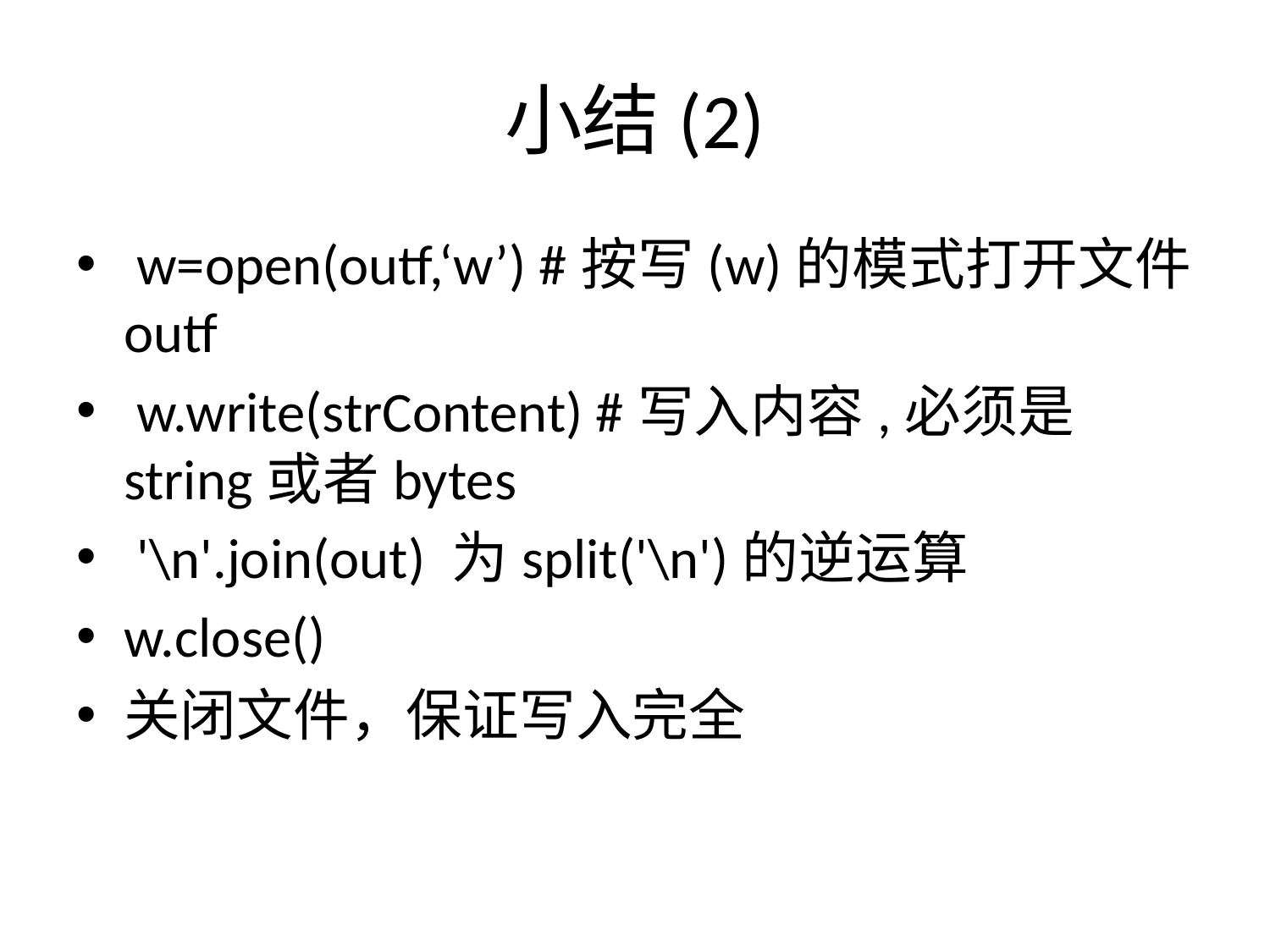

# 小结(2)
 w=open(outf,‘w’) #按写(w)的模式打开文件outf
 w.write(strContent) #写入内容,必须是string或者bytes
 '\n'.join(out) 为split('\n')的逆运算
w.close()
关闭文件，保证写入完全